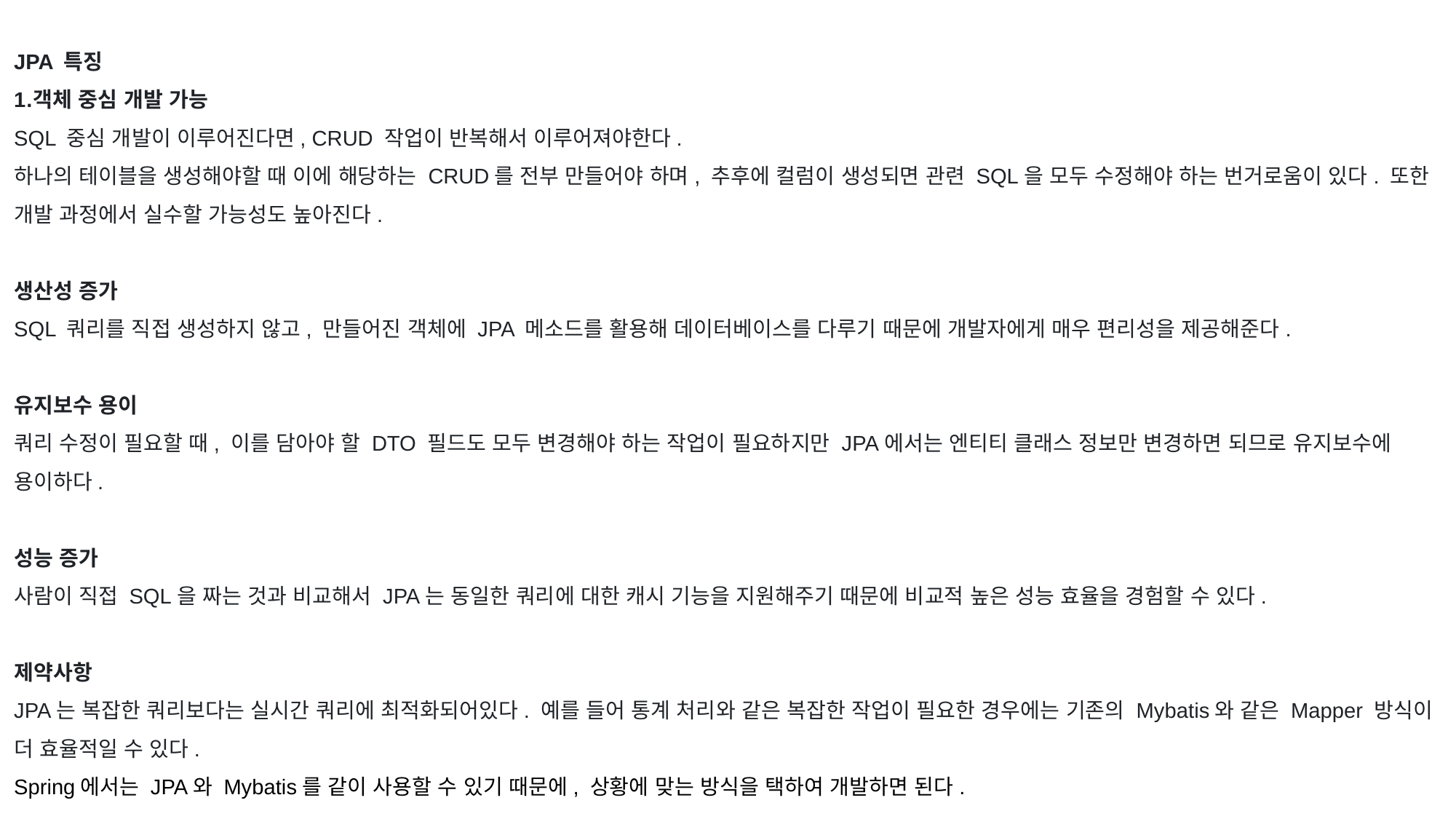

JPA 특징
객체 중심 개발 가능
SQL 중심 개발이 이루어진다면, CRUD 작업이 반복해서 이루어져야한다.
하나의 테이블을 생성해야할 때 이에 해당하는 CRUD를 전부 만들어야 하며, 추후에 컬럼이 생성되면 관련 SQL을 모두 수정해야 하는 번거로움이 있다. 또한 개발 과정에서 실수할 가능성도 높아진다.

생산성 증가
SQL 쿼리를 직접 생성하지 않고, 만들어진 객체에 JPA 메소드를 활용해 데이터베이스를 다루기 때문에 개발자에게 매우 편리성을 제공해준다.

유지보수 용이
쿼리 수정이 필요할 때, 이를 담아야 할 DTO 필드도 모두 변경해야 하는 작업이 필요하지만 JPA에서는 엔티티 클래스 정보만 변경하면 되므로 유지보수에 용이하다.

성능 증가
사람이 직접 SQL을 짜는 것과 비교해서 JPA는 동일한 쿼리에 대한 캐시 기능을 지원해주기 때문에 비교적 높은 성능 효율을 경험할 수 있다.

제약사항
JPA는 복잡한 쿼리보다는 실시간 쿼리에 최적화되어있다. 예를 들어 통계 처리와 같은 복잡한 작업이 필요한 경우에는 기존의 Mybatis와 같은 Mapper 방식이 더 효율적일 수 있다.
Spring에서는 JPA와 Mybatis를 같이 사용할 수 있기 때문에, 상황에 맞는 방식을 택하여 개발하면 된다.